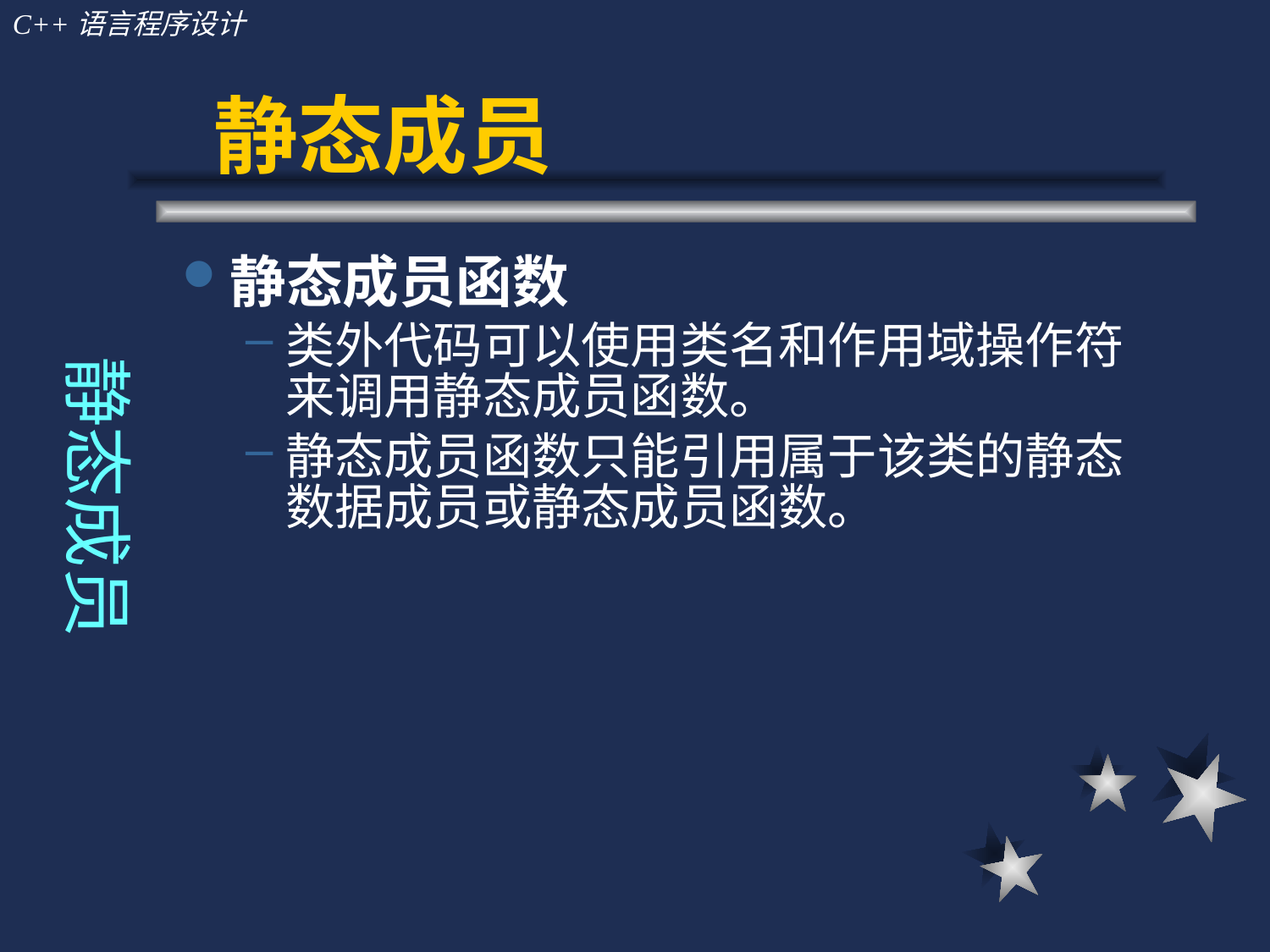

# 静态成员
静态成员
静态成员函数
类外代码可以使用类名和作用域操作符来调用静态成员函数。
静态成员函数只能引用属于该类的静态数据成员或静态成员函数。
101